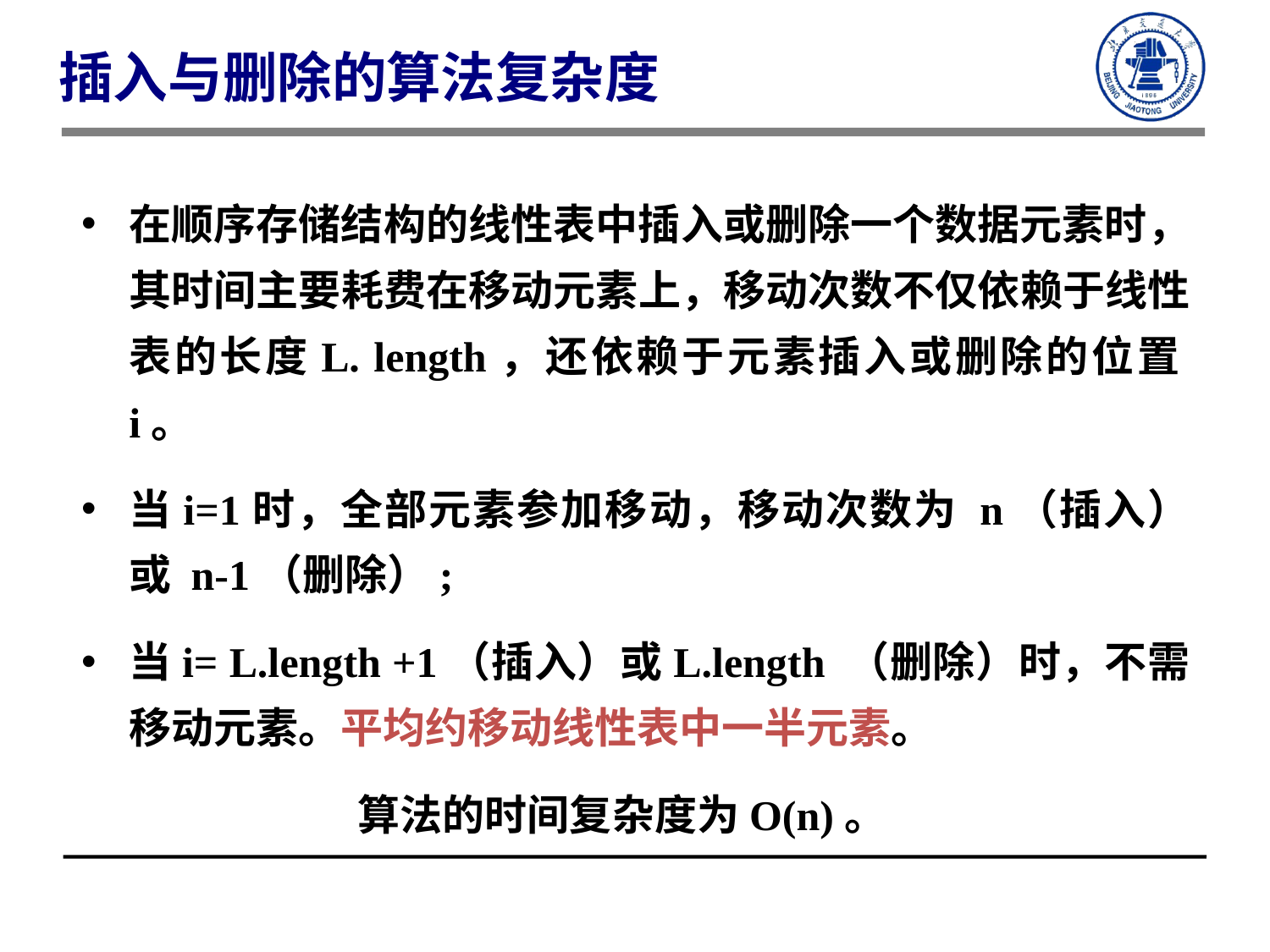

插入与删除的算法复杂度
在顺序存储结构的线性表中插入或删除一个数据元素时，其时间主要耗费在移动元素上，移动次数不仅依赖于线性表的长度L. length，还依赖于元素插入或删除的位置i。
当i=1时，全部元素参加移动，移动次数为 n（插入）或 n-1（删除）;
当i= L.length +1（插入）或L.length （删除）时，不需移动元素。平均约移动线性表中一半元素。
                            算法的时间复杂度为O(n)。